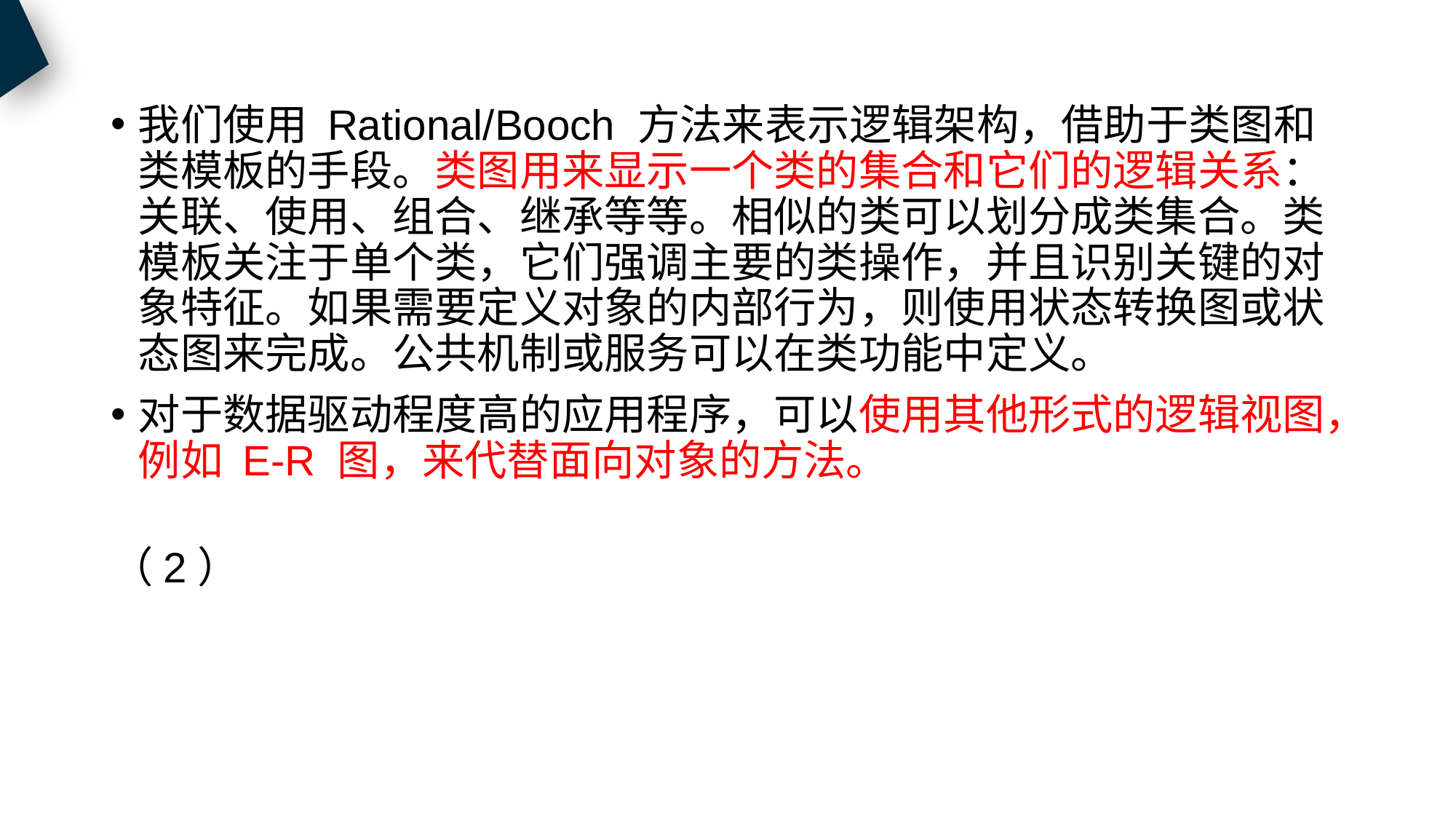

我们使用 Rational/Booch 方法来表示逻辑架构，借助于类图和类模板的手段。类图用来显示一个类的集合和它们的逻辑关系：关联、使用、组合、继承等等。相似的类可以划分成类集合。类模板关注于单个类，它们强调主要的类操作，并且识别关键的对象特征。如果需要定义对象的内部行为，则使用状态转换图或状态图来完成。公共机制或服务可以在类功能中定义。
对于数据驱动程度高的应用程序，可以使用其他形式的逻辑视图，例如 E-R 图，来代替面向对象的方法。
										   （2）